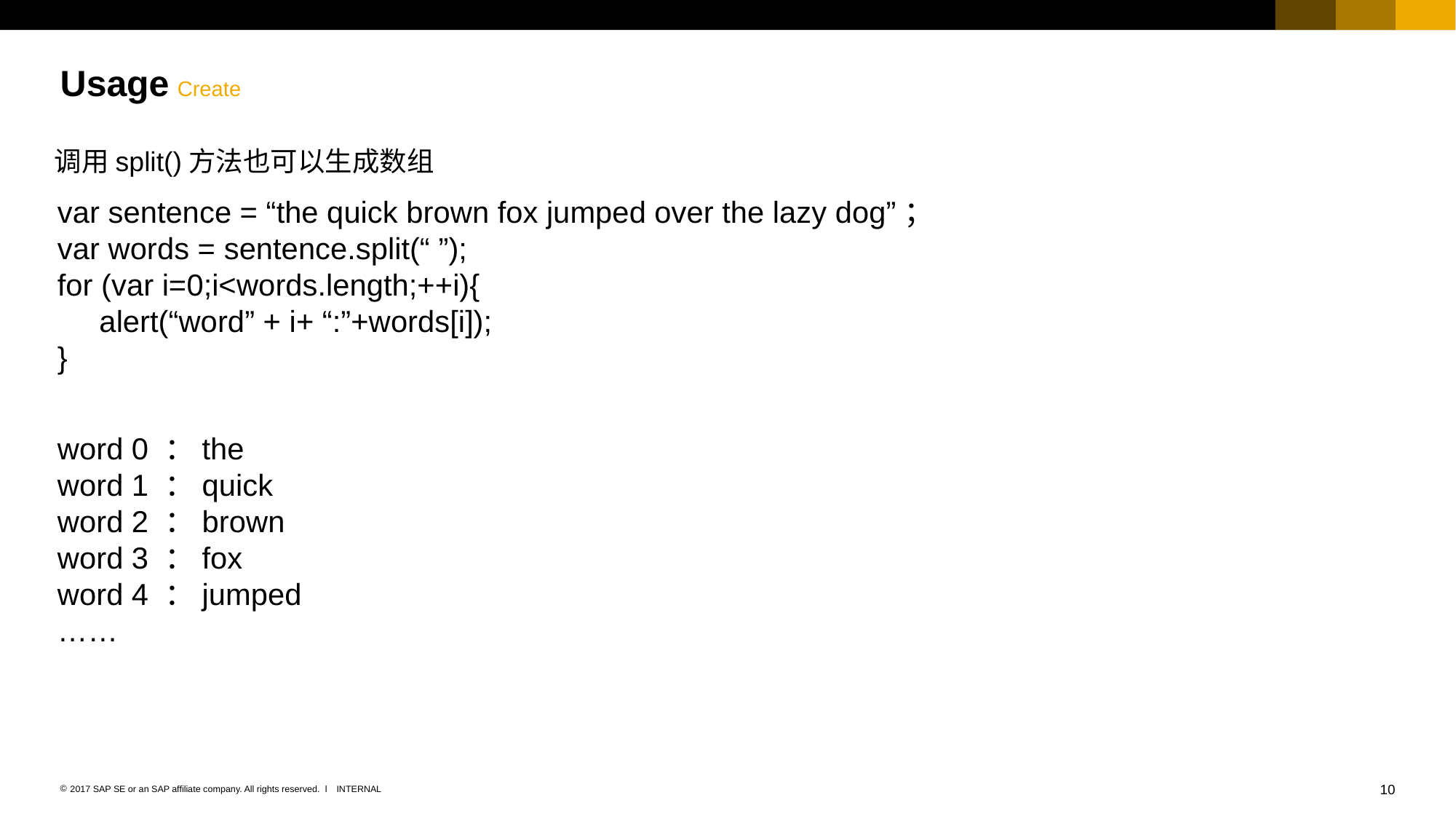

# Usage
Create
调用split()方法也可以生成数组
var sentence = “the quick brown fox jumped over the lazy dog”；
var words = sentence.split(“ ”);
for (var i=0;i<words.length;++i){
     alert(“word” + i+ “:”+words[i]);
}
word 0 ：the
word 1 ：quick
word 2 ：brown
word 3 ：fox
word 4 ：jumped
……
10